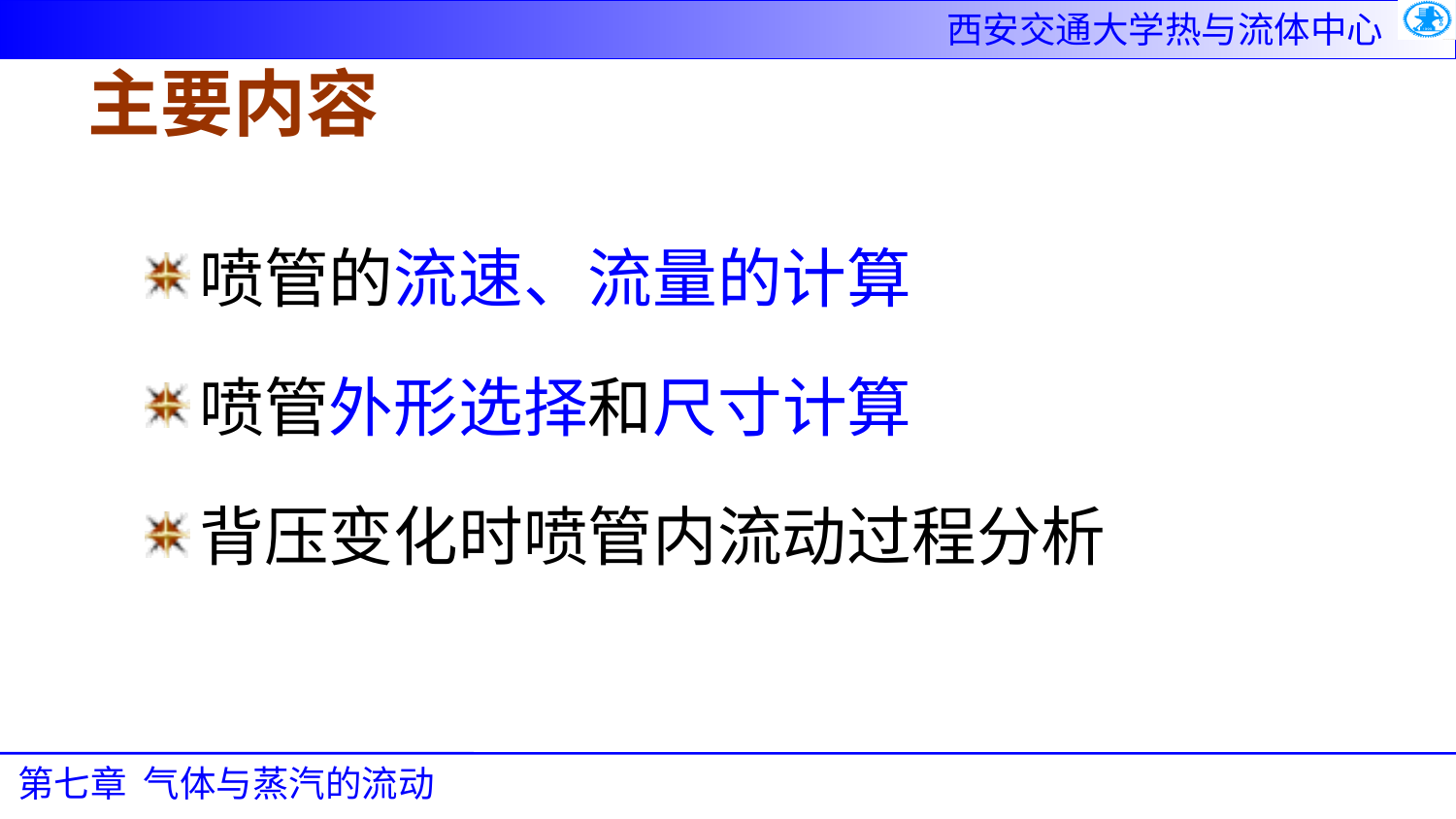

# 主要内容
喷管的流速、流量的计算
喷管外形选择和尺寸计算
背压变化时喷管内流动过程分析